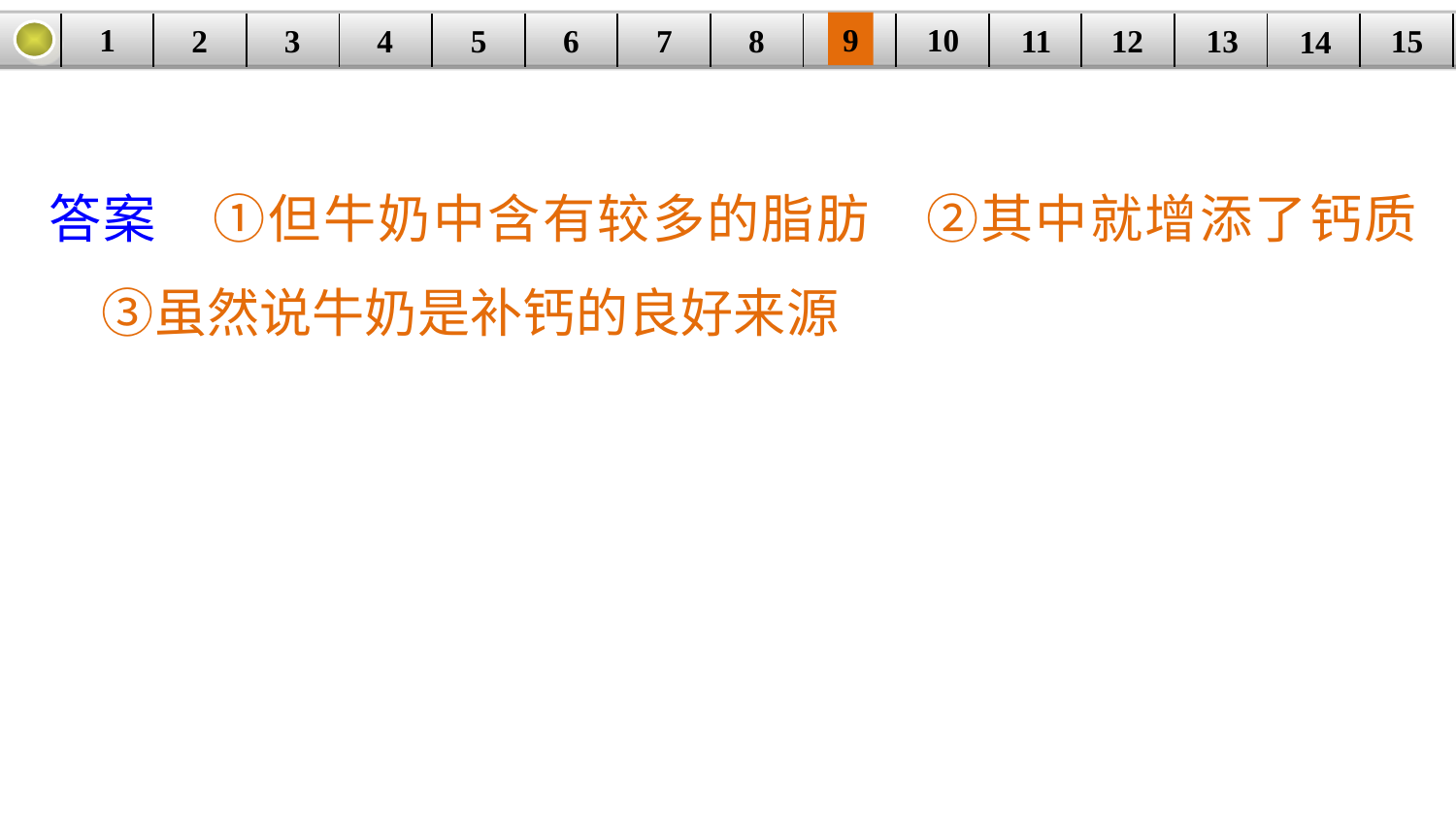

9
10
1
3
4
5
6
8
11
2
12
15
|  |  |  |  |  |  |  |  |  |  |  |  |  |  |  |
| --- | --- | --- | --- | --- | --- | --- | --- | --- | --- | --- | --- | --- | --- | --- |
7
13
14

答案　①但牛奶中含有较多的脂肪　②其中就增添了钙质　③虽然说牛奶是补钙的良好来源